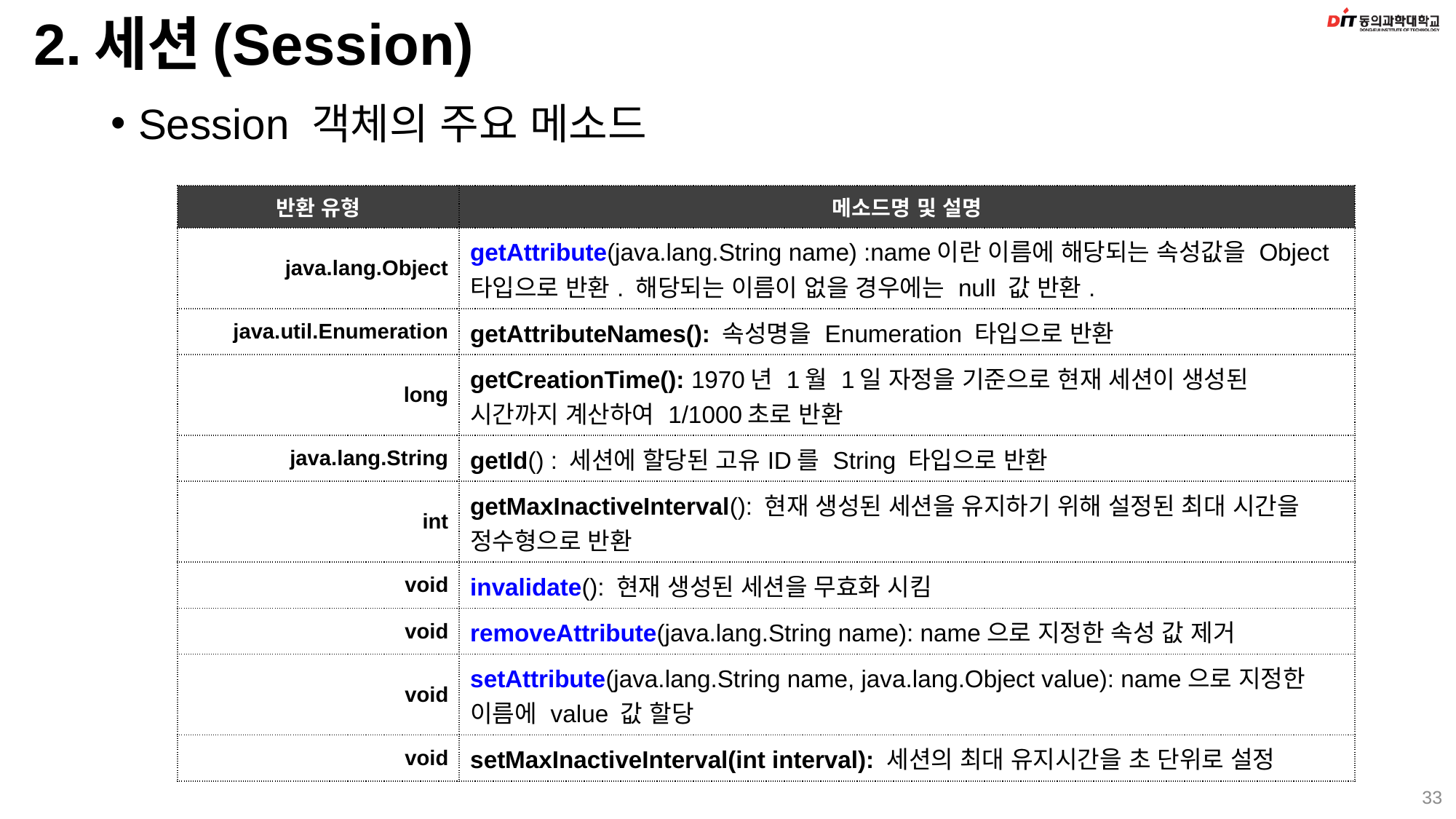

# 2.세션(Session)
Session 객체의 주요 메소드
| 반환 유형 | 메소드명 및 설명 |
| --- | --- |
| java.lang.Object | getAttribute(java.lang.String name) :name이란 이름에 해당되는 속성값을 Object 타입으로 반환. 해당되는 이름이 없을 경우에는 null 값 반환. |
| java.util.Enumeration | getAttributeNames(): 속성명을 Enumeration 타입으로 반환 |
| long | getCreationTime(): 1970년 1월 1일 자정을 기준으로 현재 세션이 생성된 시간까지 계산하여 1/1000초로 반환 |
| java.lang.String | getId() : 세션에 할당된 고유ID를 String 타입으로 반환 |
| int | getMaxInactiveInterval(): 현재 생성된 세션을 유지하기 위해 설정된 최대 시간을 정수형으로 반환 |
| void | invalidate(): 현재 생성된 세션을 무효화 시킴 |
| void | removeAttribute(java.lang.String name): name으로 지정한 속성 값 제거 |
| void | setAttribute(java.lang.String name, java.lang.Object value): name으로 지정한 이름에 value 값 할당 |
| void | setMaxInactiveInterval(int interval): 세션의 최대 유지시간을 초 단위로 설정 |
33